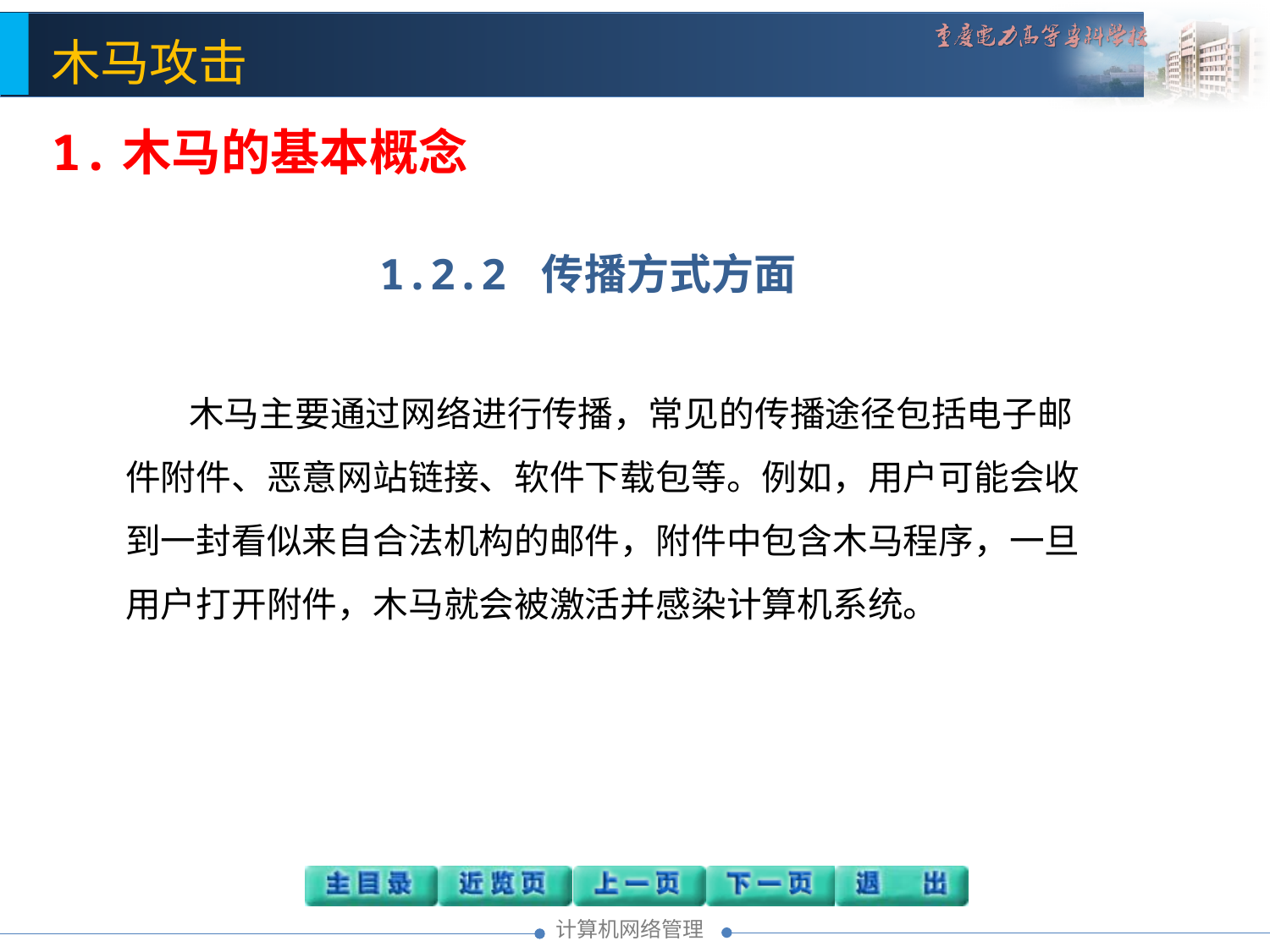

1.木马的基本概念
1.2.2 传播方式方面
木马主要通过网络进行传播，常见的传播途径包括电子邮件附件、恶意网站链接、软件下载包等。例如，用户可能会收到一封看似来自合法机构的邮件，附件中包含木马程序，一旦用户打开附件，木马就会被激活并感染计算机系统。